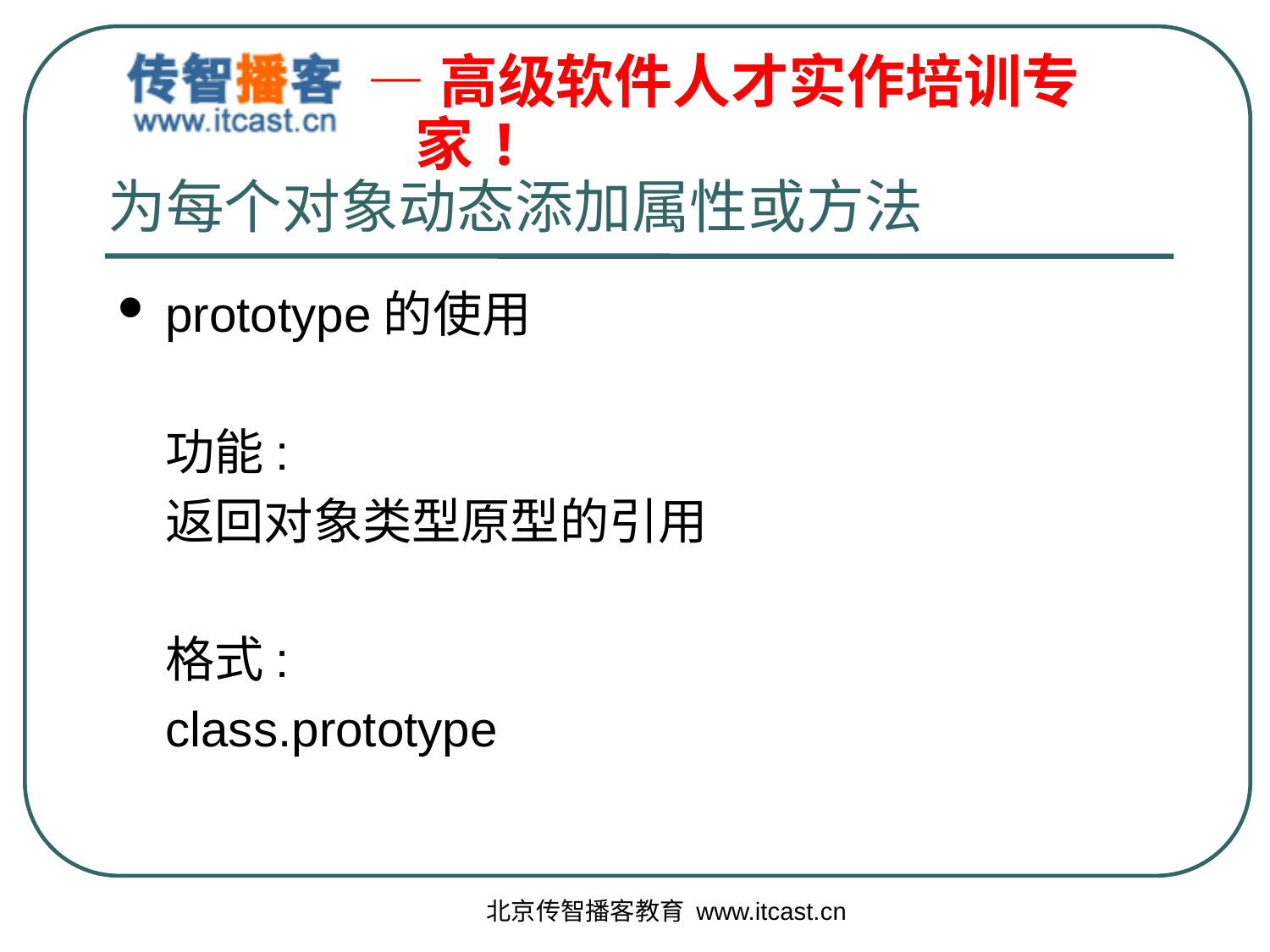

# 为每个对象动态添加属性或方法
prototype的使用

	功能:
	返回对象类型原型的引用

	格式:
	class.prototype
北京传智播客教育 www.itcast.cn